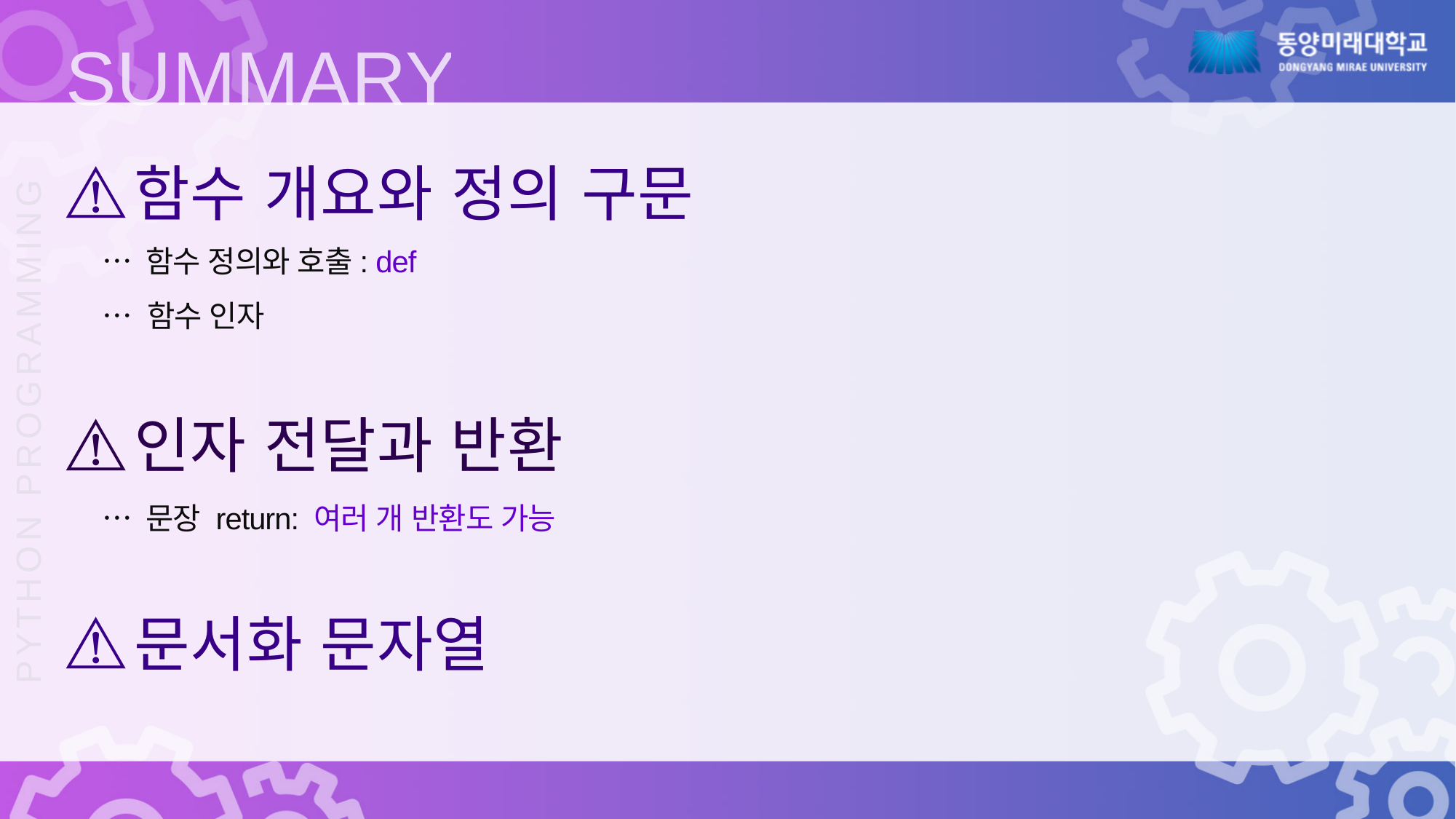

함수 개요와 정의 구문
… 함수 정의와 호출: def
… 함수 인자
인자 전달과 반환
… 문장 return: 여러 개 반환도 가능
문서화 문자열